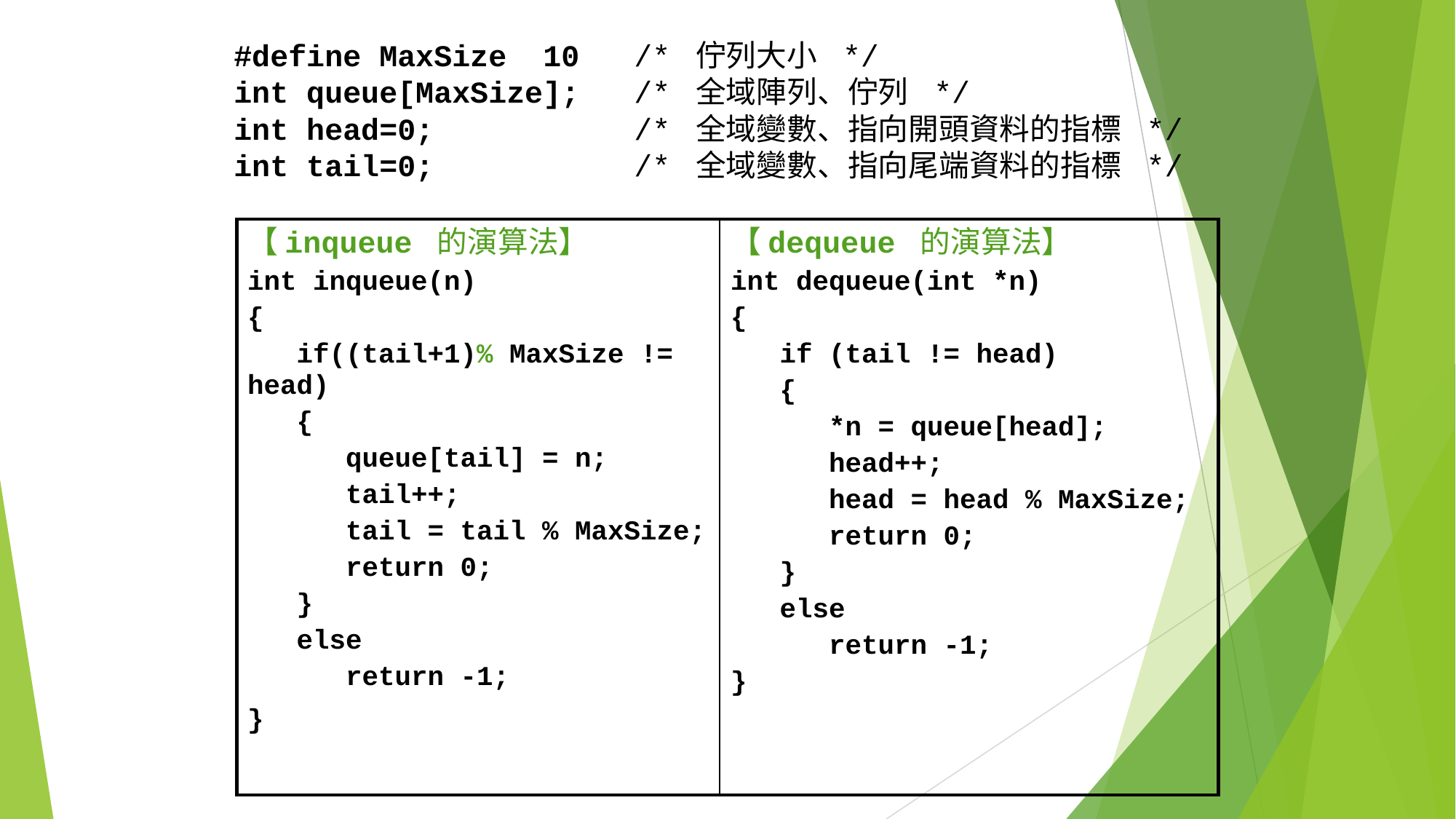

#define MaxSize  10   /* 佇列大小 */
int queue[MaxSize];   /* 全域陣列、佇列 */
int head=0;           /* 全域變數、指向開頭資料的指標 */
int tail=0;           /* 全域變數、指向尾端資料的指標 */
| 【inqueue 的演算法】 int inqueue(n) { if((tail+1)% MaxSize != head) { queue[tail] = n; tail++; tail = tail % MaxSize; return 0; } else return -1; } | 【dequeue 的演算法】 int dequeue(int \*n) { if (tail != head) { \*n = queue[head]; head++; head = head % MaxSize; return 0; } else return -1; } |
| --- | --- |